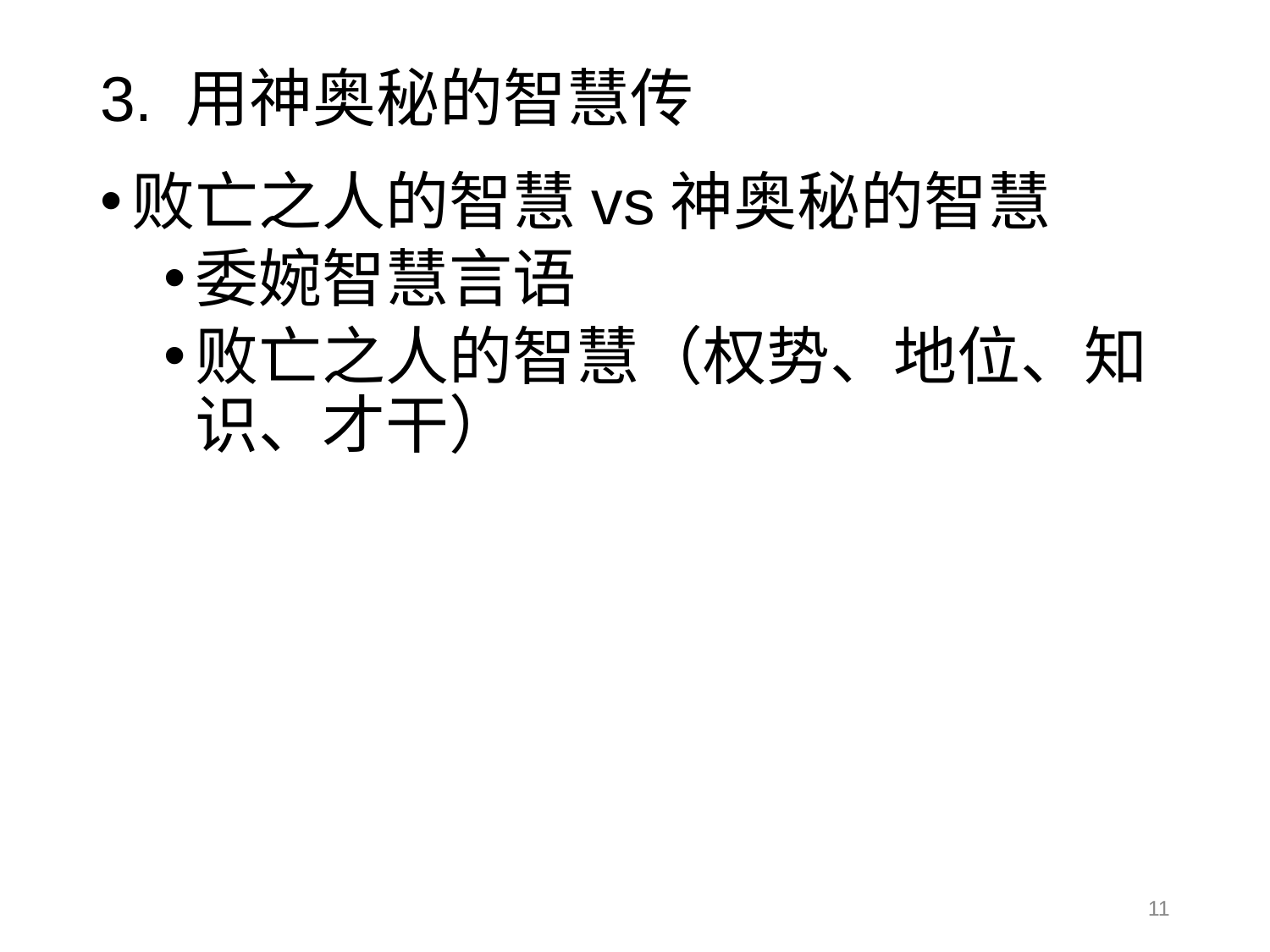

# 3. 用神奥秘的智慧传
败亡之人的智慧vs神奥秘的智慧
委婉智慧言语
败亡之人的智慧（权势、地位、知识、才干）
11